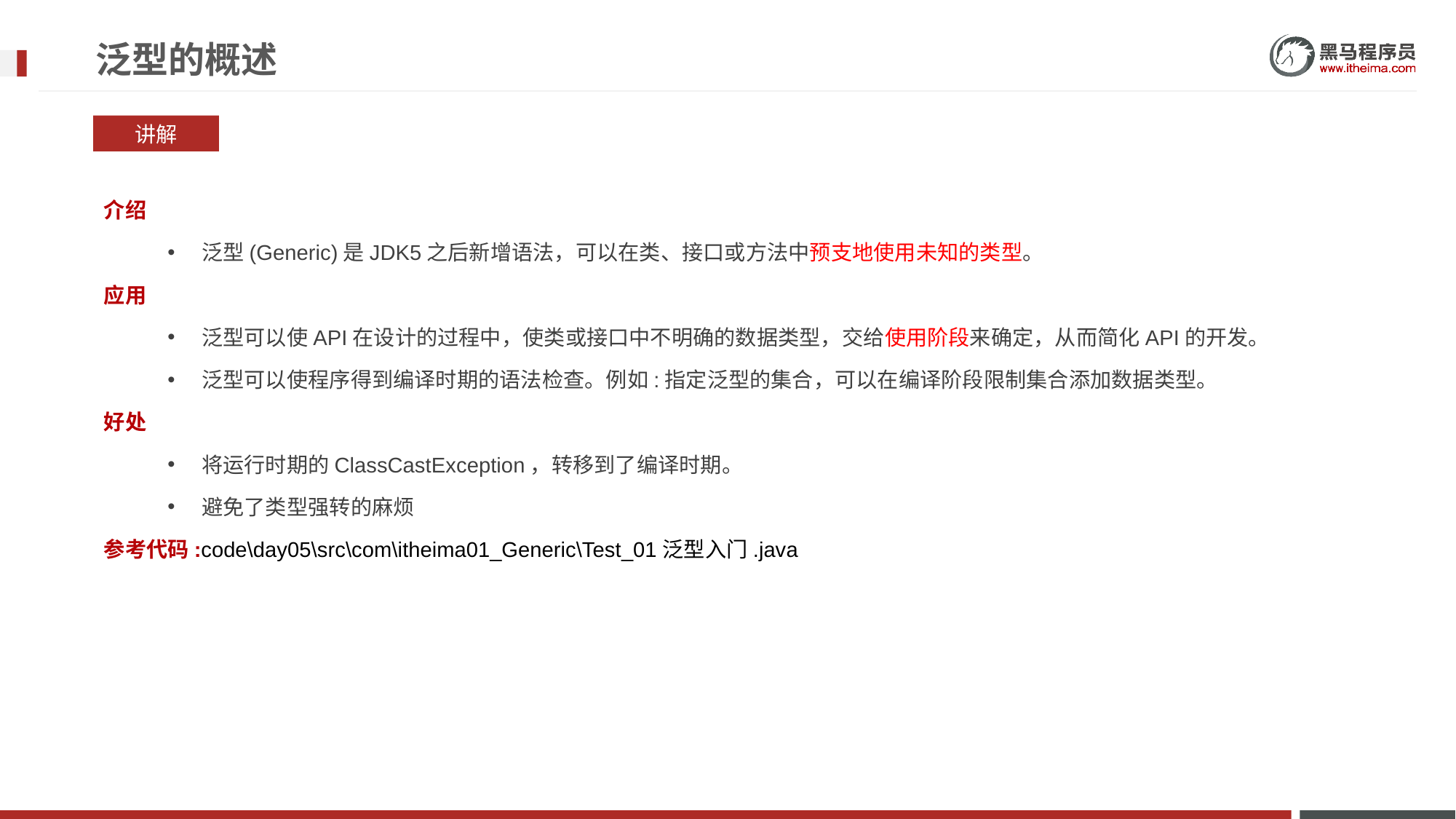

# 泛型的概述
讲解
介绍
泛型(Generic)是JDK5之后新增语法，可以在类、接口或方法中预支地使用未知的类型。
应用
泛型可以使API在设计的过程中，使类或接口中不明确的数据类型，交给使用阶段来确定，从而简化API的开发。
泛型可以使程序得到编译时期的语法检查。例如:指定泛型的集合，可以在编译阶段限制集合添加数据类型。
好处
将运行时期的ClassCastException，转移到了编译时期。
避免了类型强转的麻烦
参考代码:code\day05\src\com\itheima01_Generic\Test_01泛型入门.java